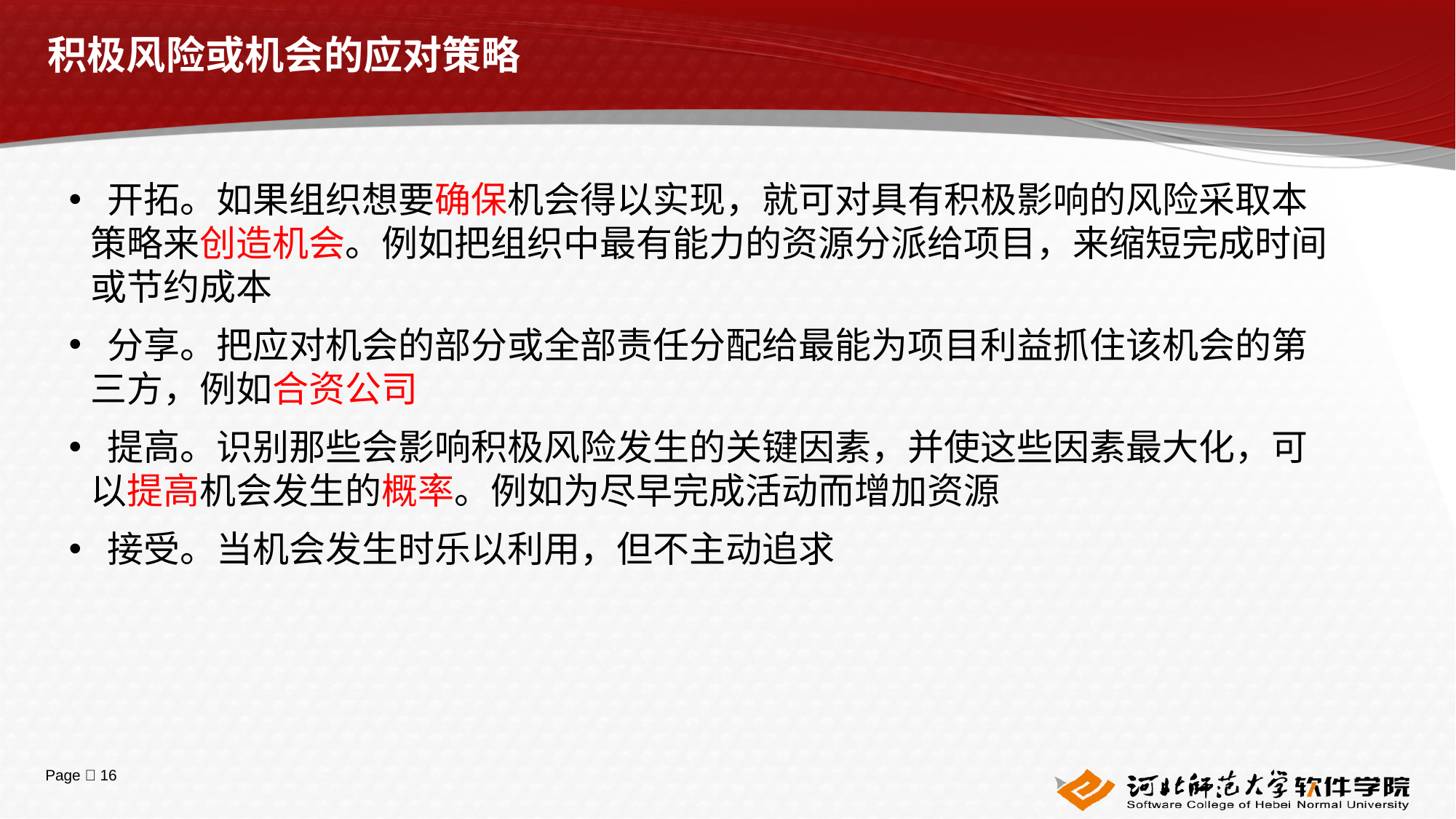

# 积极风险或机会的应对策略
 开拓。如果组织想要确保机会得以实现，就可对具有积极影响的风险采取本策略来创造机会。例如把组织中最有能力的资源分派给项目，来缩短完成时间或节约成本
 分享。把应对机会的部分或全部责任分配给最能为项目利益抓住该机会的第三方，例如合资公司
 提高。识别那些会影响积极风险发生的关键因素，并使这些因素最大化，可以提高机会发生的概率。例如为尽早完成活动而增加资源
 接受。当机会发生时乐以利用，但不主动追求